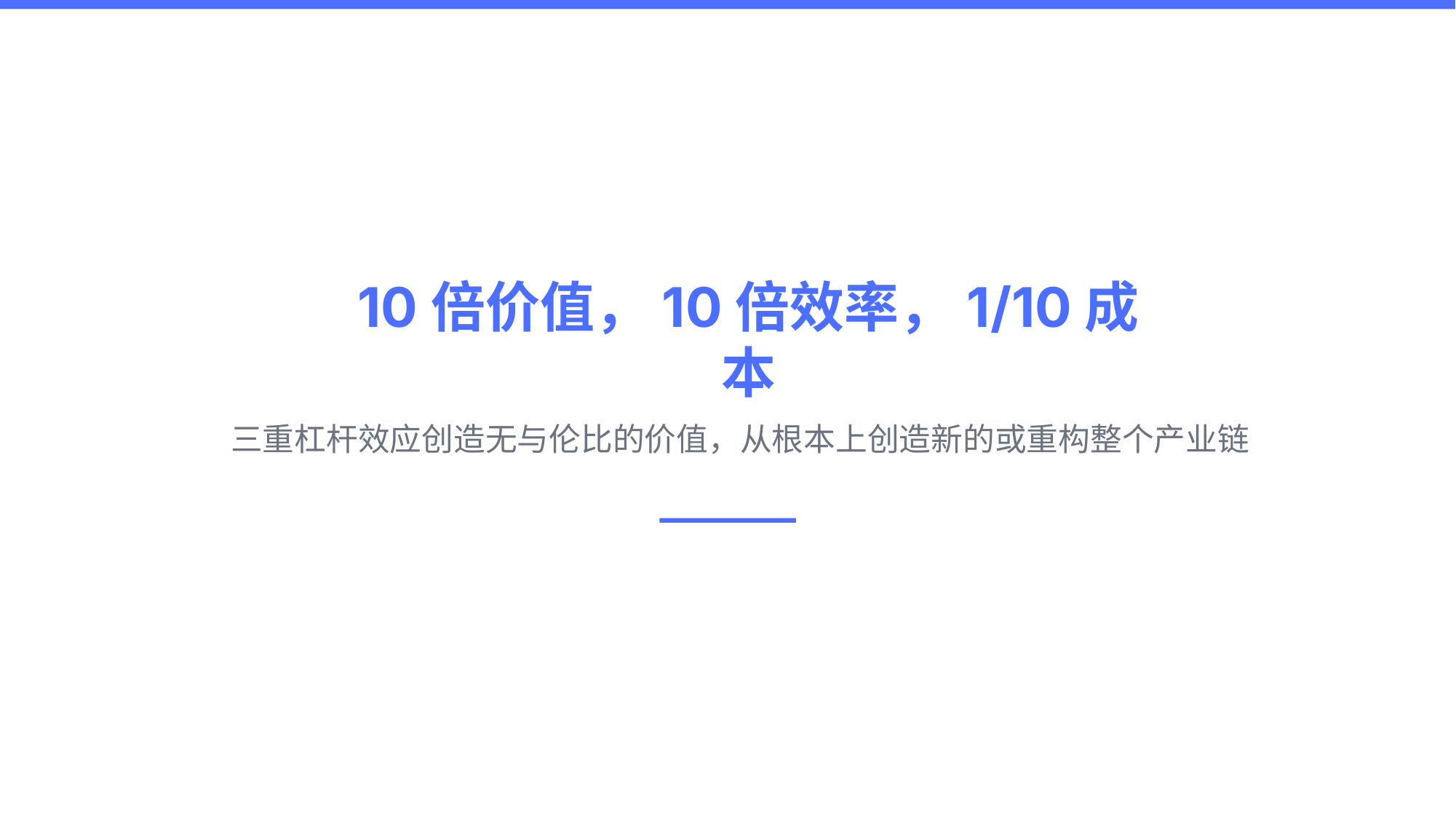

10倍价值，10倍效率，1/10成本

三重杠杆效应创造无与伦比的价值，从根本上创造新的或重构整个产业链